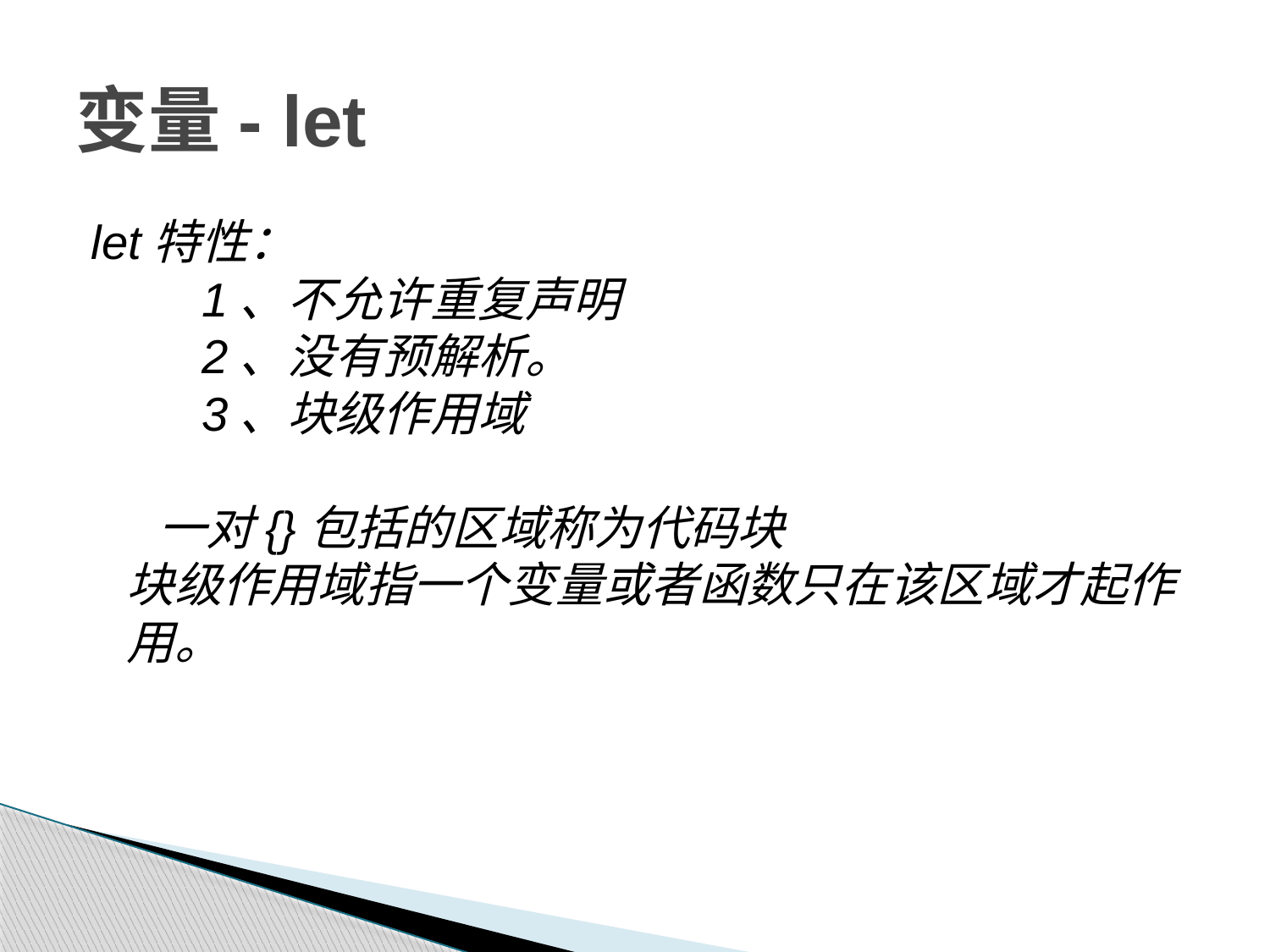

# 变量- let
let特性：
      1、不允许重复声明
      2、没有预解析。
      3、块级作用域
   一对{}包括的区域称为代码块
块级作用域指一个变量或者函数只在该区域才起作用。